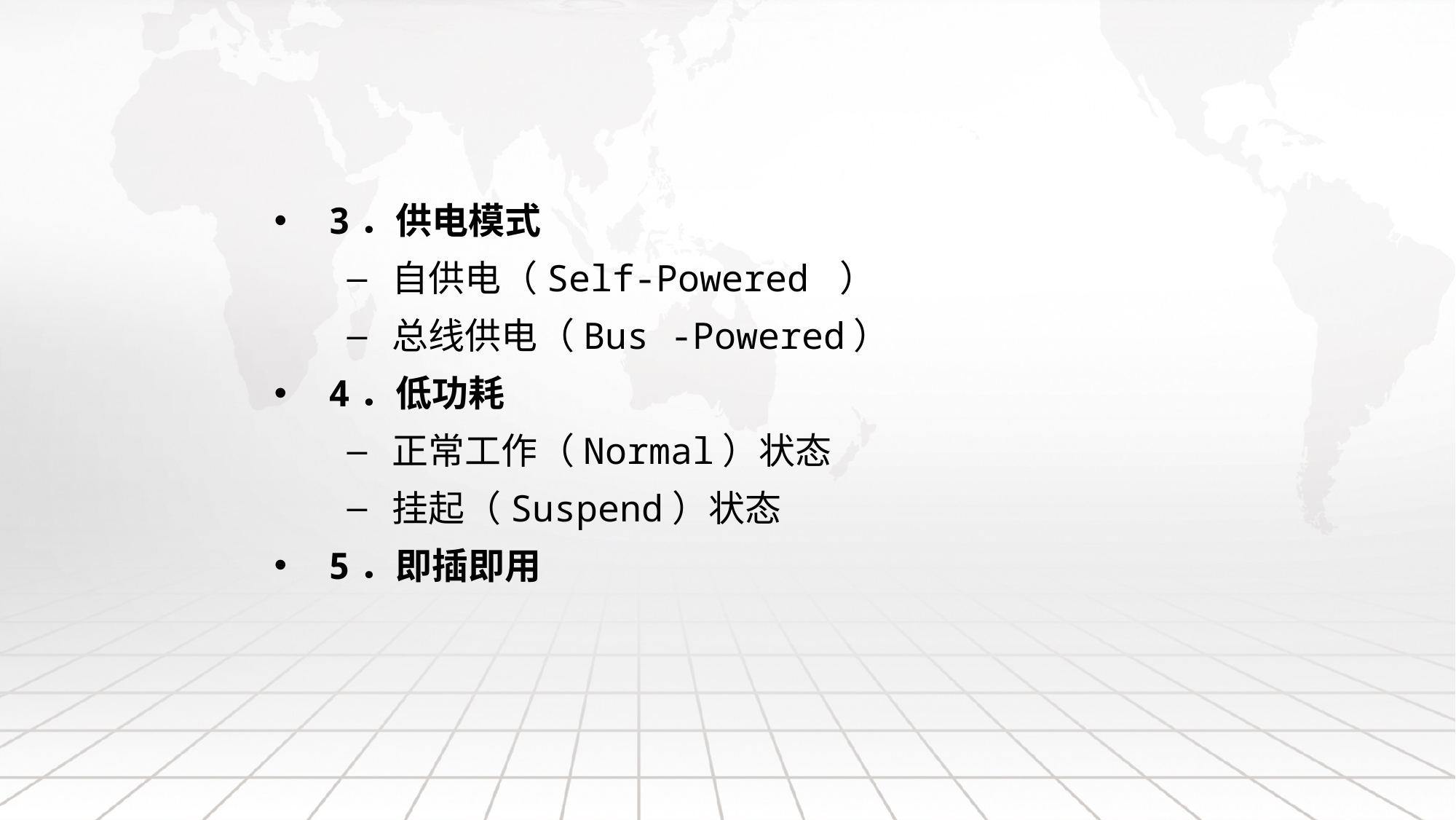

3．供电模式
自供电（Self-Powered ）
总线供电（Bus -Powered）
4．低功耗
正常工作（Normal）状态
挂起（Suspend）状态
5．即插即用